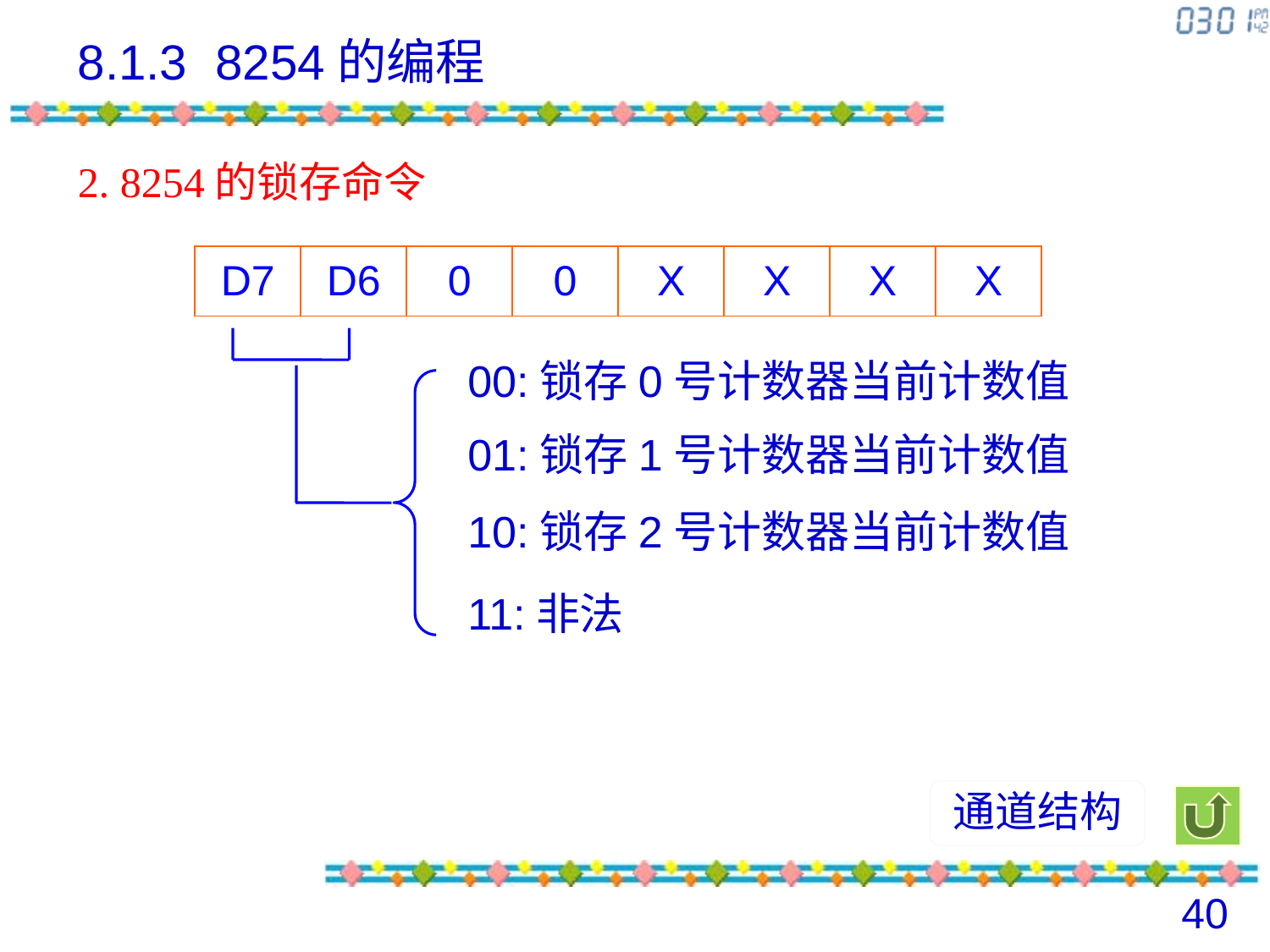

# 8.1.3  8254的编程
2. 8254的锁存命令
| D7 | D6 | 0 | 0 | X | X | X | X |
| --- | --- | --- | --- | --- | --- | --- | --- |

00:锁存0号计数器当前计数值

01:锁存1号计数器当前计数值

10:锁存2号计数器当前计数值
11:非法
通道结构